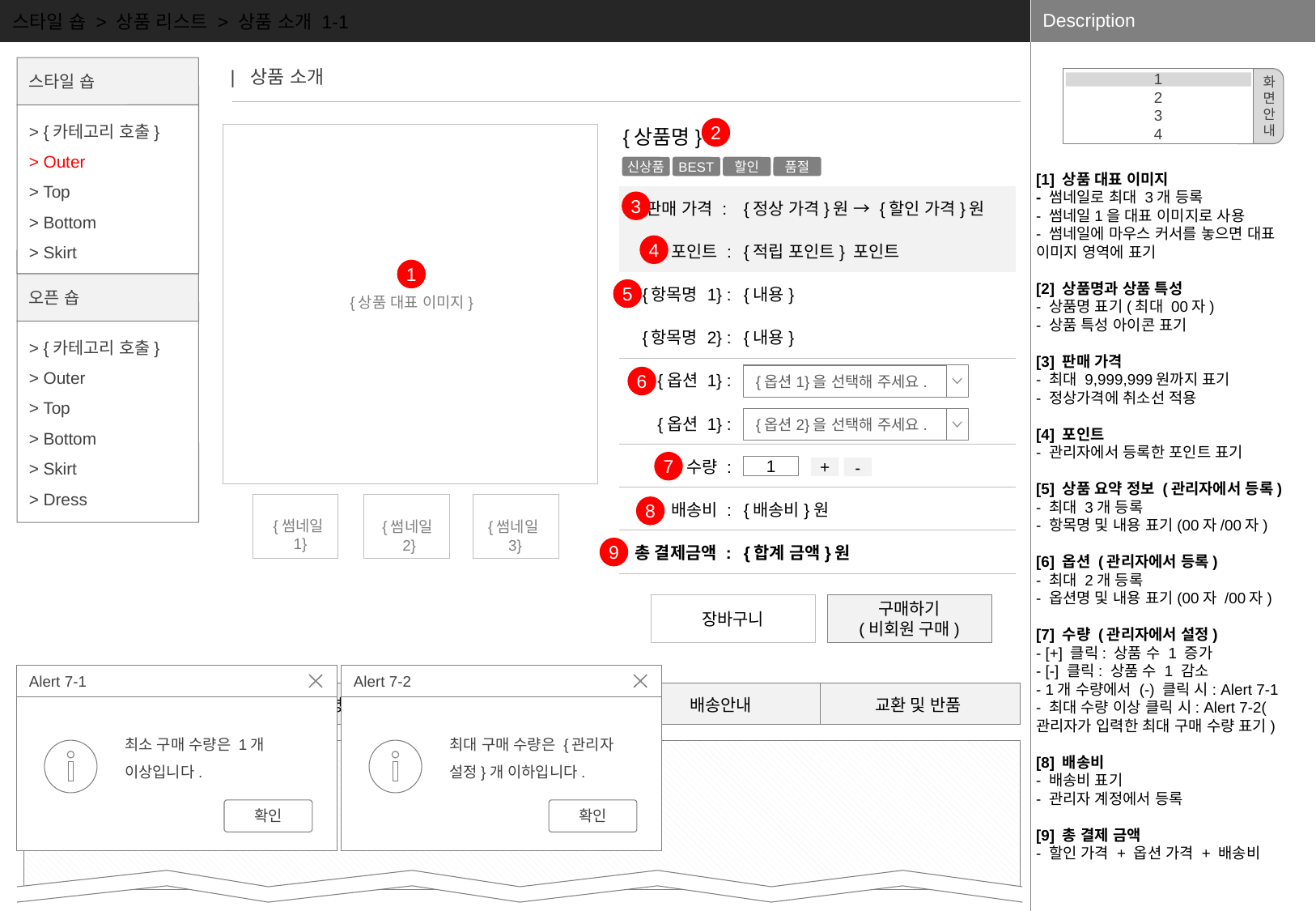

스타일 숍 > 상품 리스트 > 상품 소개 1-1

[1] 상품 대표 이미지
- 썸네일로 최대 3개 등록
- 썸네일1을 대표 이미지로 사용
- 썸네일에 마우스 커서를 놓으면 대표 이미지 영역에 표기

[2] 상품명과 상품 특성
- 상품명 표기(최대 00자)
- 상품 특성 아이콘 표기

[3] 판매 가격
- 최대 9,999,999원까지 표기
- 정상가격에 취소선 적용

[4] 포인트
- 관리자에서 등록한 포인트 표기

[5] 상품 요약 정보 (관리자에서 등록)
- 최대 3개 등록
- 항목명 및 내용 표기(00자/00자)

[6] 옵션 (관리자에서 등록)
- 최대 2개 등록
- 옵션명 및 내용 표기(00자 /00자)

[7] 수량 (관리자에서 설정)
- [+] 클릭: 상품 수 1 증가
- [-] 클릭: 상품 수 1 감소
- 1개 수량에서 (-) 클릭 시: Alert 7-1
- 최대 수량 이상 클릭 시: Alert 7-2(관리자가 입력한 최대 구매 수량 표기)

[8] 배송비
- 배송비 표기
- 관리자 계정에서 등록

[9] 총 결제 금액
- 할인 가격 + 옵션 가격 + 배송비
스타일 숍
|  상품 소개
1
2
3
4
화
면
안
내

> {카테고리 호출}
> Outer
> Top
> Bottom
> Skirt
{상품명}
2
|  |
| --- |
신상품
BEST
할인
품절
| 판매 가격 : | {정상 가격}원 → {할인 가격}원 |
| --- | --- |
| 포인트 : | {적립 포인트} 포인트 |
| {항목명 1} : | {내용} |
| {항목명 2} : | {내용} |
| {옵션 1} : |  |
| {옵션 1} : |  |
| 수량 : |  |
| 배송비 : | {배송비}원 |
| 총 결제금액 : | {합계 금액}원 |
3
4
1
오픈 숍
5
{상품 대표 이미지}
> {카테고리 호출}
> Outer
> Top
> Bottom
> Skirt
> Dress
{옵션1}을 선택해 주세요.

6

{옵션2}을 선택해 주세요.

7
1
+
-
|  |
| --- |
|  |
| --- |
|  |
| --- |
8
{썸네일1}
{썸네일3}
{썸네일2}
9
장바구니
구매하기
(비회원 구매)
Alert 7-1

최소 구매 수량은 1개 이상입니다.

Abort
Cancel
확인
Alert 7-2

최대 구매 수량은 {관리자 설정}개 이하입니다.

Abort
Cancel
확인
| 상품 상세 정보 | 상품평 | 상품 문의 | 배송안내 | 교환 및 반품 |
| --- | --- | --- | --- | --- |
|  |
| --- |
상품 상세 정보 영역